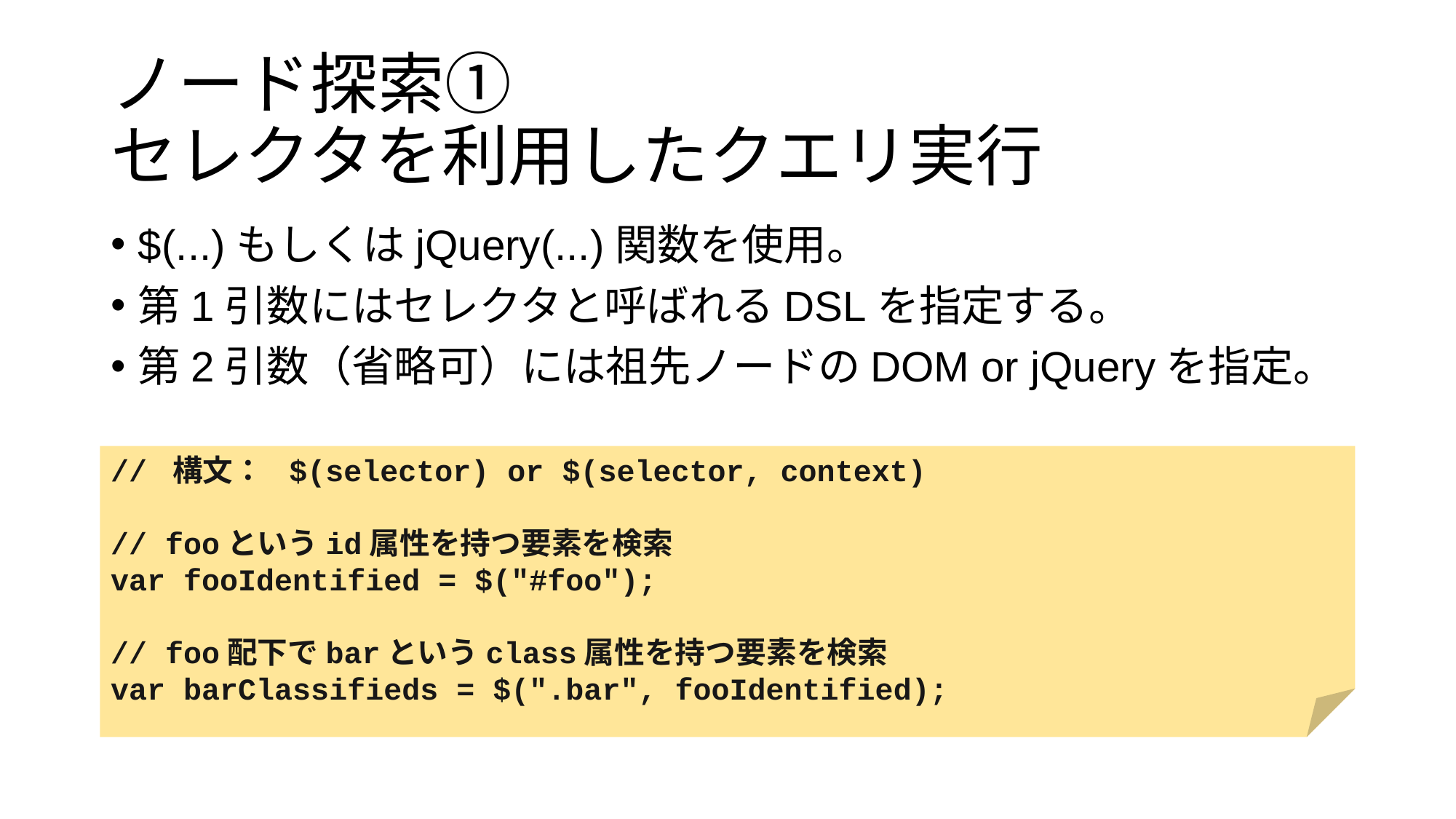

# ノード探索① セレクタを利用したクエリ実行
$(...)もしくはjQuery(...)関数を使用。
第1引数にはセレクタと呼ばれるDSLを指定する。
第2引数（省略可）には祖先ノードのDOM or jQueryを指定。

// 構文： $(selector) or $(selector, context)

// fooというid属性を持つ要素を検索
var fooIdentified = $("#foo");

// foo配下でbarというclass属性を持つ要素を検索
var barClassifieds = $(".bar", fooIdentified);